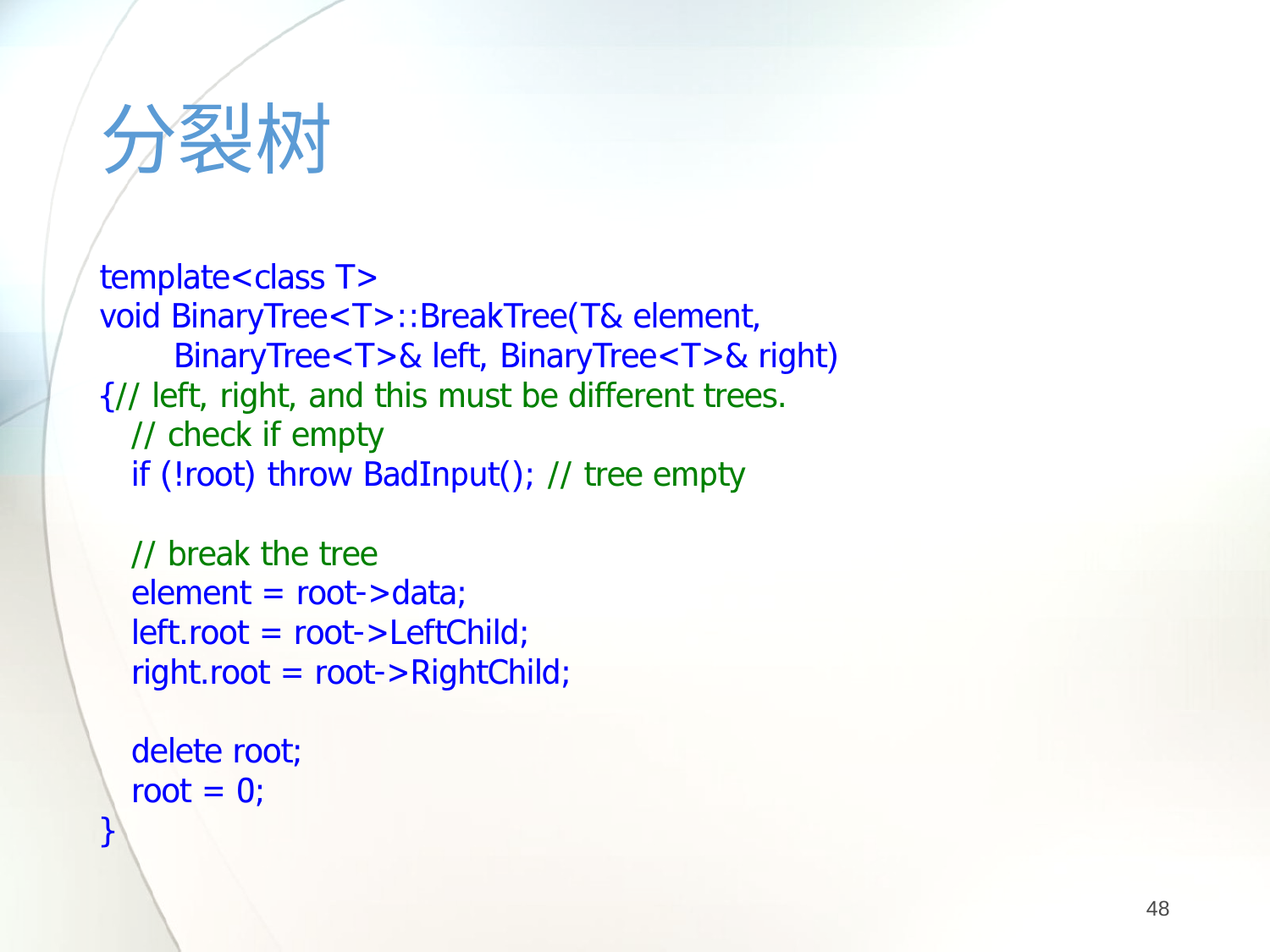

# 分裂树
template<class T>
void BinaryTree<T>::BreakTree(T& element,
       BinaryTree<T>& left, BinaryTree<T>& right)
{// left, right, and this must be different trees.
   // check if empty
   if (!root) throw BadInput(); // tree empty

   // break the tree
   element = root->data;
   left.root = root->LeftChild;
   right.root = root->RightChild;

   delete root;
   root = 0;
}
48